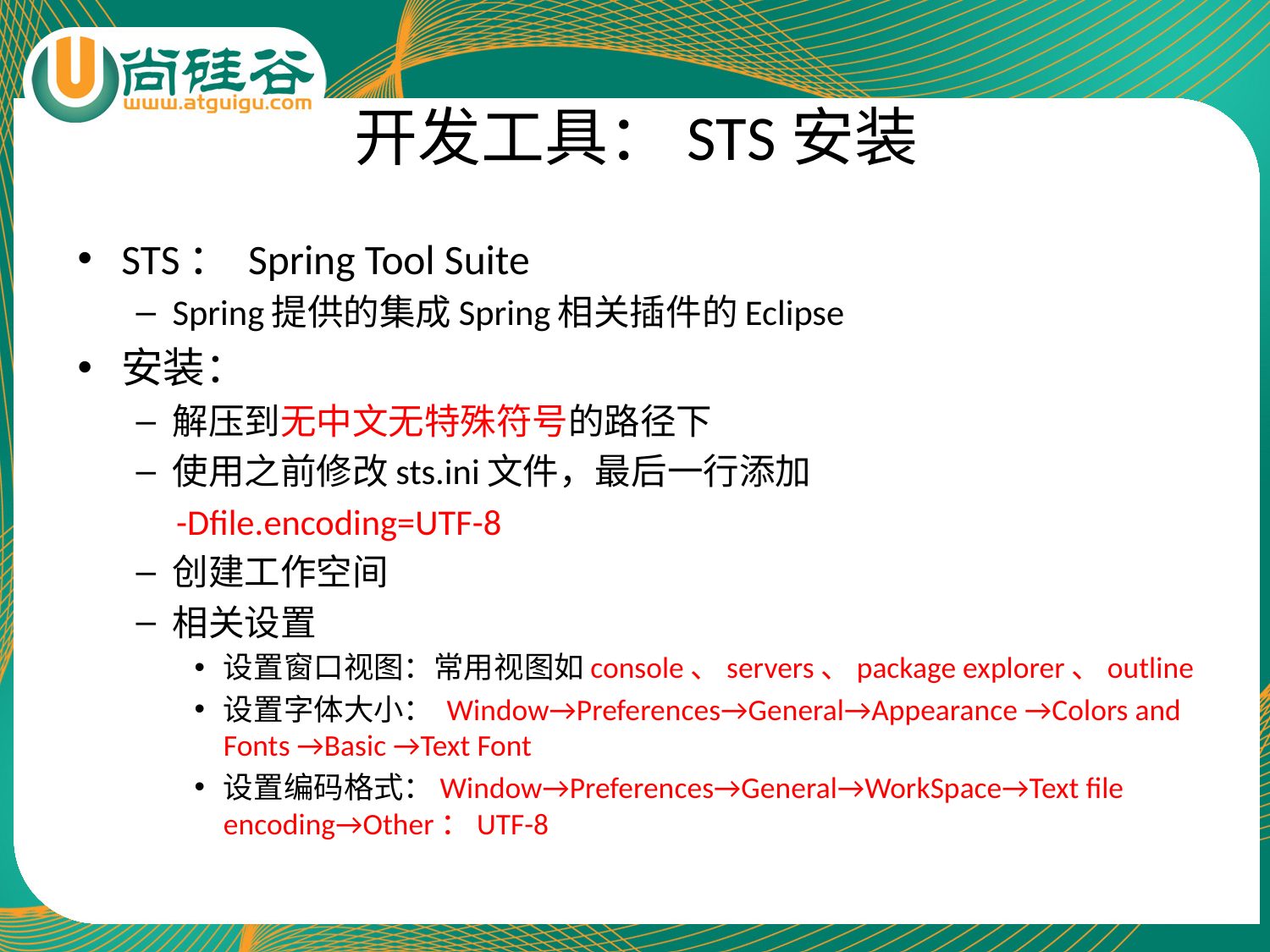

# 开发工具：STS安装
STS： Spring Tool Suite
Spring提供的集成Spring相关插件的Eclipse
安装：
解压到无中文无特殊符号的路径下
使用之前修改sts.ini文件，最后一行添加
     -Dfile.encoding=UTF-8
创建工作空间
相关设置
设置窗口视图：常用视图如console、servers、package explorer、outline
设置字体大小： Window→Preferences→General→Appearance →Colors and Fonts →Basic →Text Font
设置编码格式：Window→Preferences→General→WorkSpace→Text file encoding→Other：UTF-8